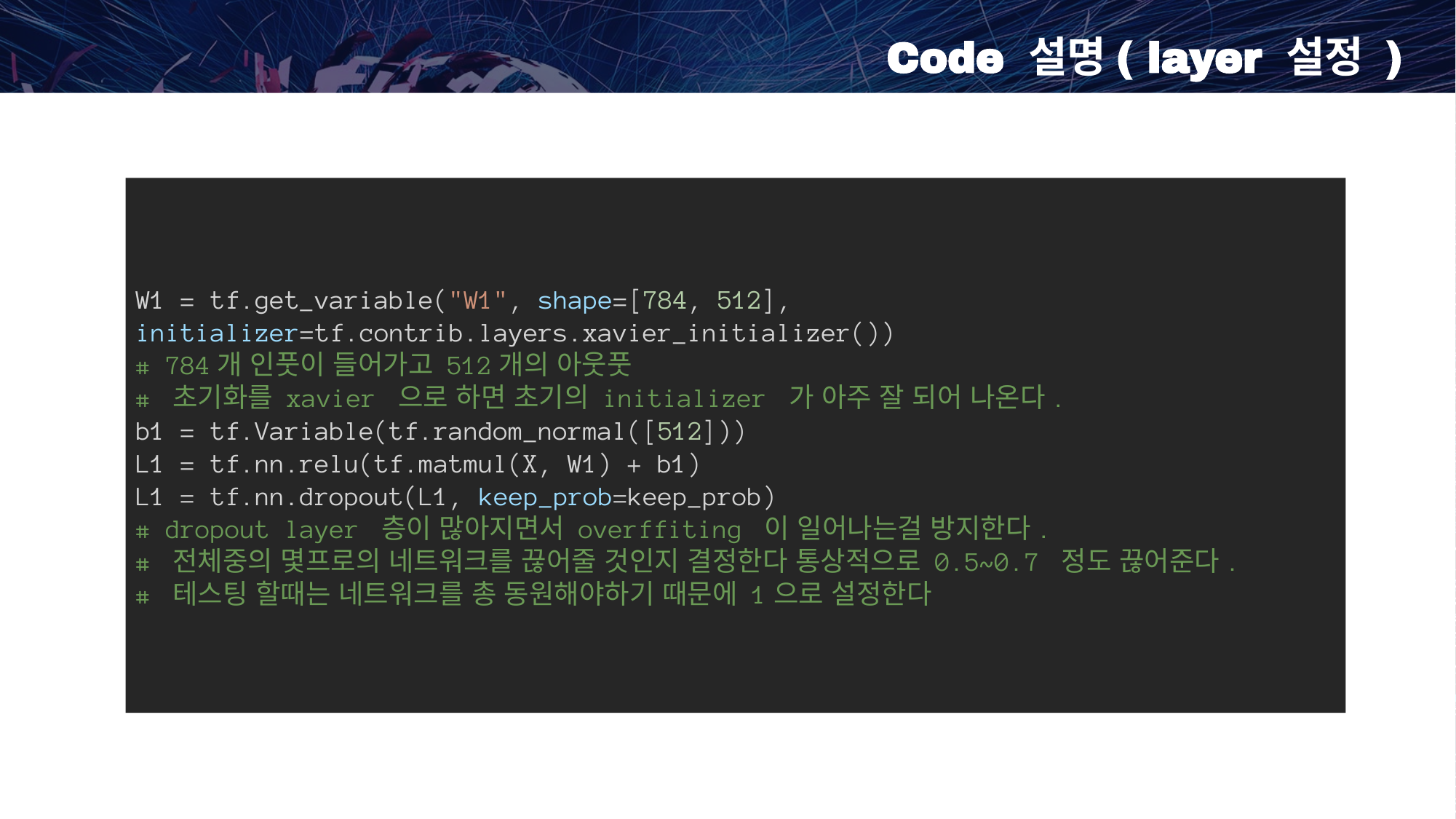

# Code 설명( layer 설정 )

W1 = tf.get_variable("W1", shape=[784, 512], initializer=tf.contrib.layers.xavier_initializer())
# 784개 인풋이 들어가고 512개의 아웃풋
# 초기화를 xavier 으로 하면 초기의 initializer 가 아주 잘 되어 나온다.
b1 = tf.Variable(tf.random_normal([512]))
L1 = tf.nn.relu(tf.matmul(X, W1) + b1)
L1 = tf.nn.dropout(L1, keep_prob=keep_prob)
# dropout layer 층이 많아지면서 overffiting 이 일어나는걸 방지한다.
# 전체중의 몇프로의 네트워크를 끊어줄 것인지 결정한다 통상적으로 0.5~0.7 정도 끊어준다.
# 테스팅 할때는 네트워크를 총 동원해야하기 때문에 1으로 설정한다